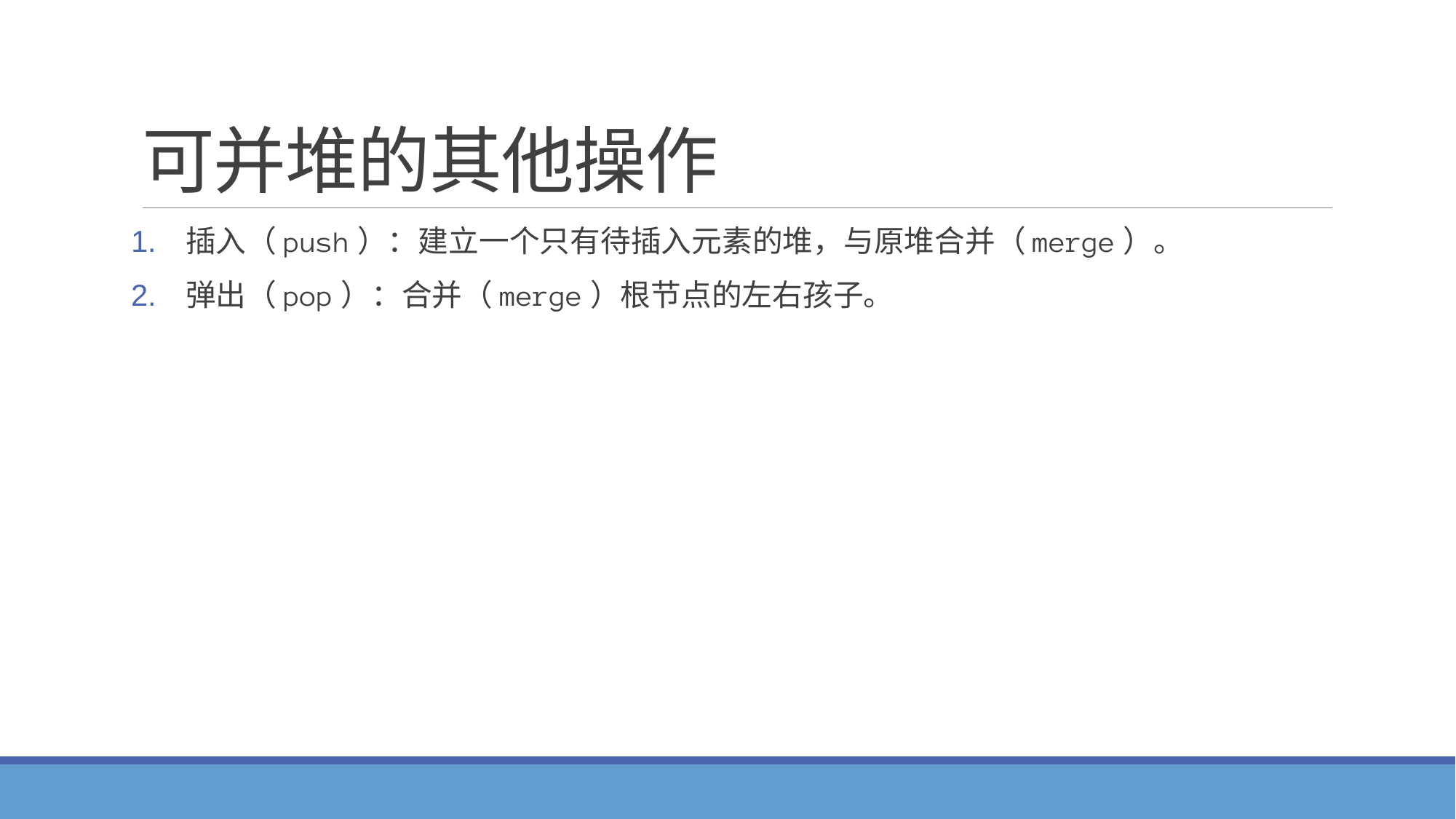

# 可并堆的其他操作
插入（push）：建立一个只有待插入元素的堆，与原堆合并（merge）。
弹出（pop）：合并（merge）根节点的左右孩子。